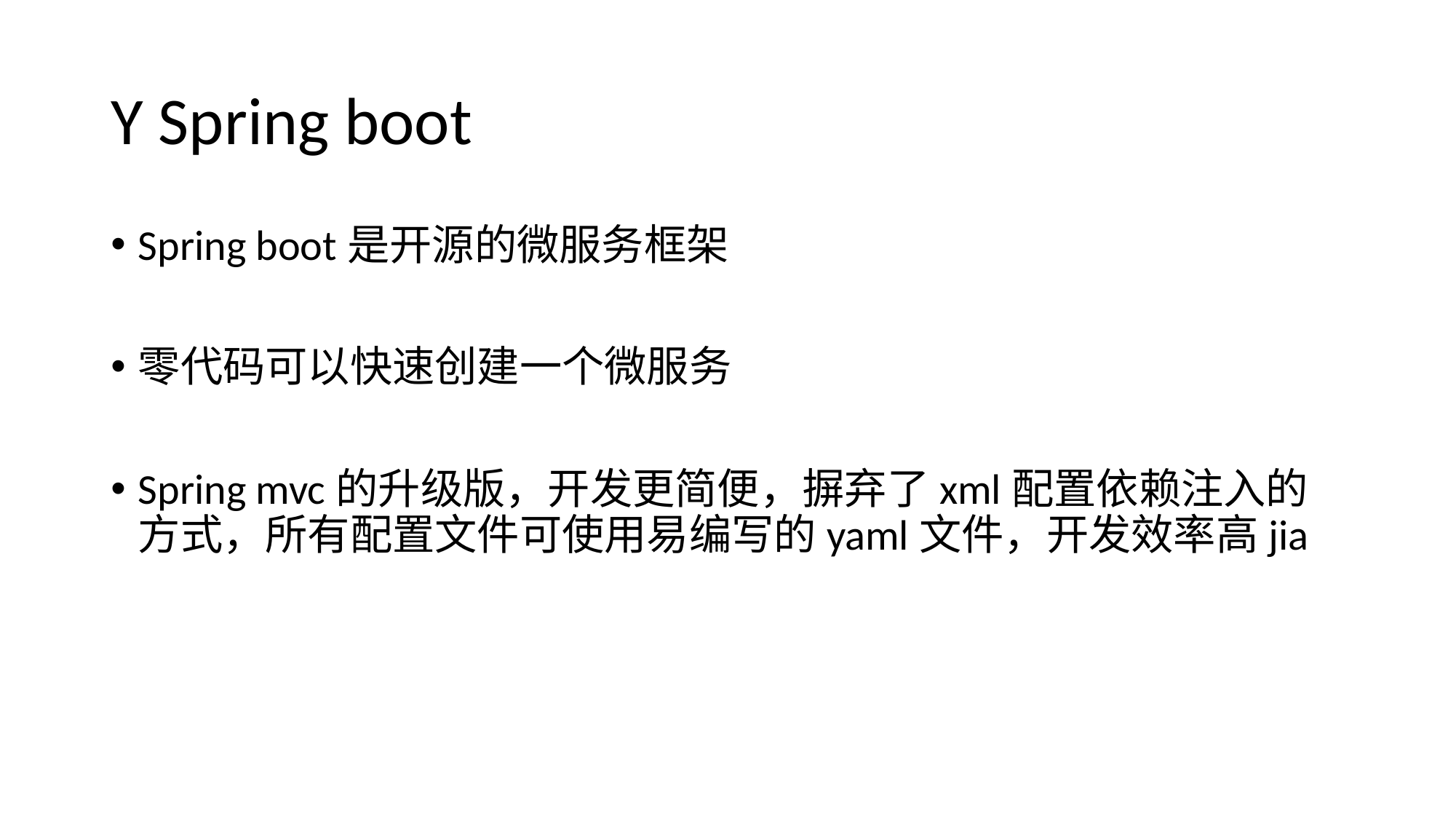

# Y Spring boot
Spring boot是开源的微服务框架

零代码可以快速创建一个微服务

Spring mvc的升级版，开发更简便，摒弃了xml配置依赖注入的方式，所有配置文件可使用易编写的yaml文件，开发效率高jia